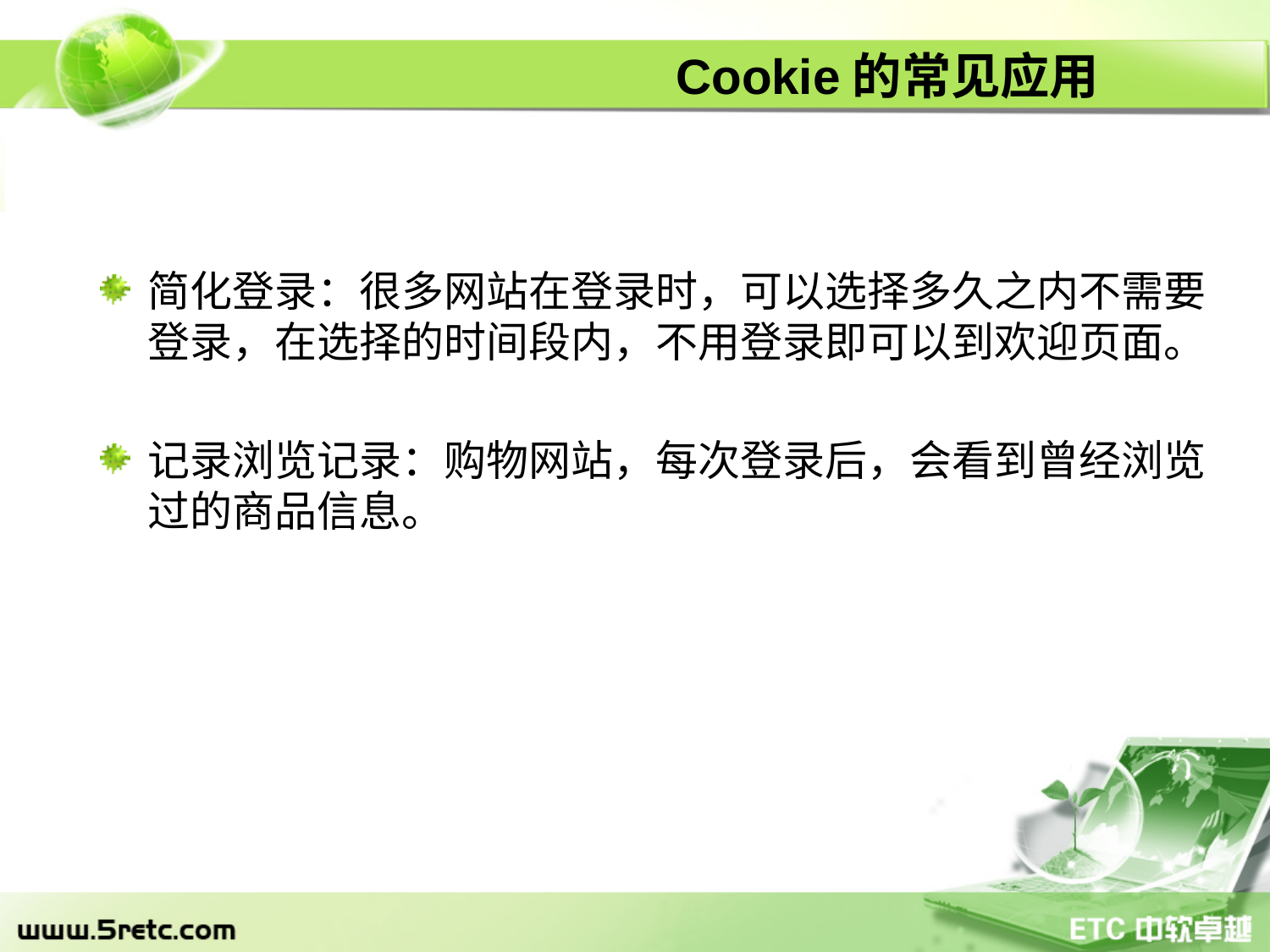

# Cookie的常见应用
简化登录：很多网站在登录时，可以选择多久之内不需要登录，在选择的时间段内，不用登录即可以到欢迎页面。

记录浏览记录：购物网站，每次登录后，会看到曾经浏览过的商品信息。